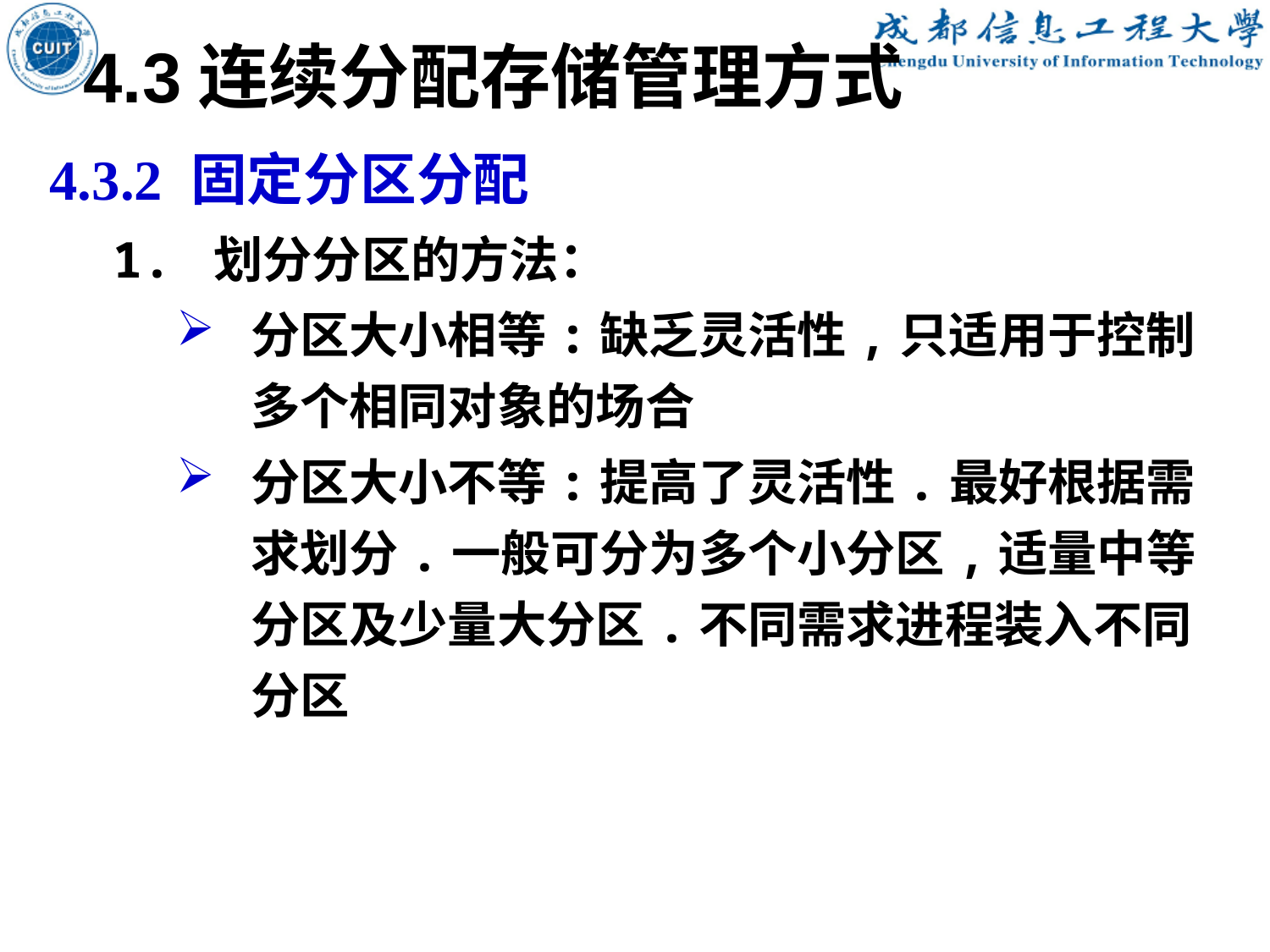

4.3连续分配存储管理方式
4.3.2 固定分区分配
1. 划分分区的方法：
分区大小相等:缺乏灵活性,只适用于控制多个相同对象的场合
分区大小不等:提高了灵活性.最好根据需求划分.一般可分为多个小分区,适量中等分区及少量大分区.不同需求进程装入不同分区